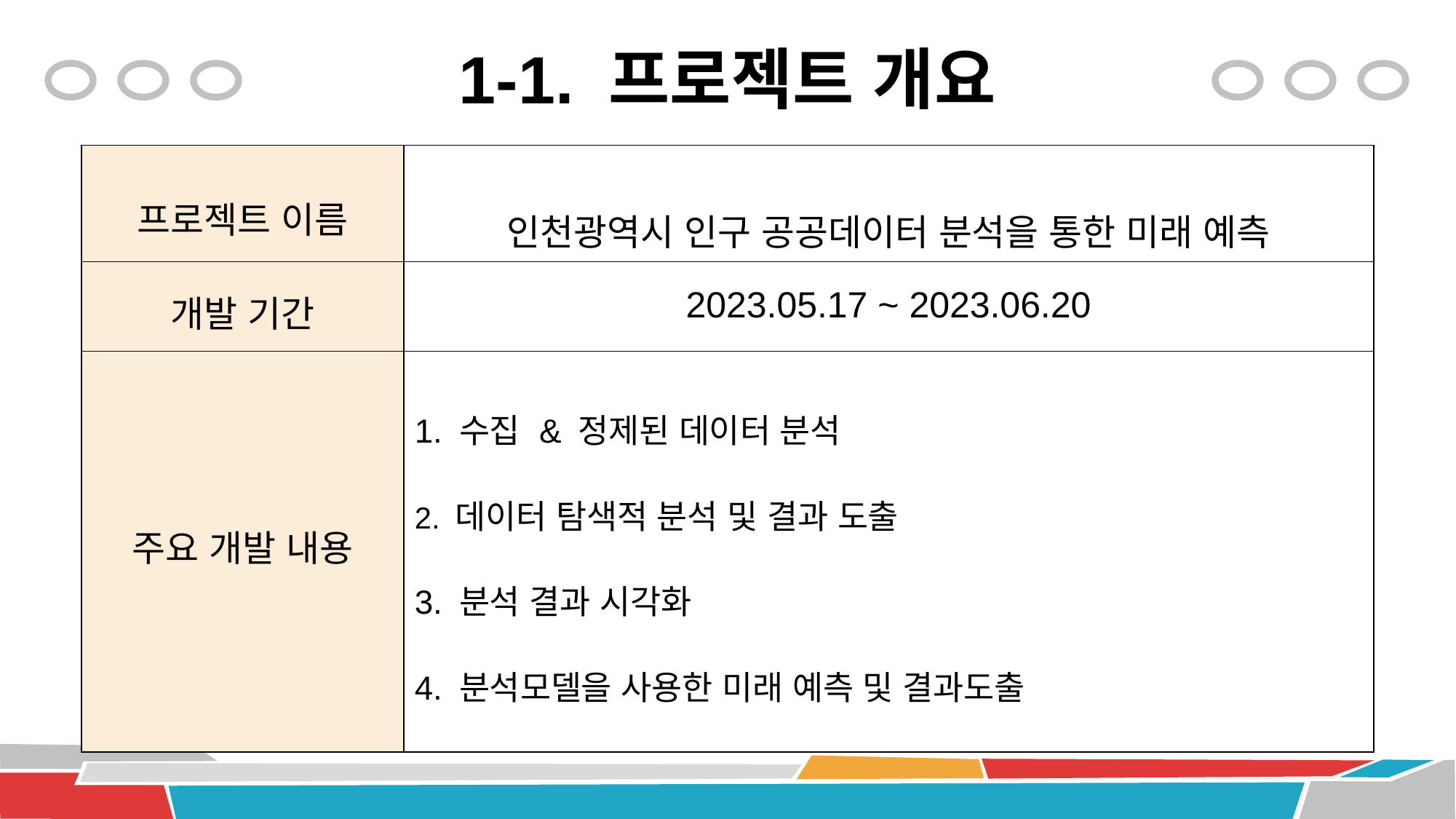

# 1-1. 프로젝트 개요
| 프로젝트 이름 | 인천광역시 인구 공공데이터 분석을 통한 미래 예측 |
| --- | --- |
| 개발 기간 | 2023.05.17 ~ 2023.06.20 |
| 주요 개발 내용 | 1. 수집 & 정제된 데이터 분석 2. 데이터 탐색적 분석 및 결과 도출 3. 분석 결과 시각화 4. 분석모델을 사용한 미래 예측 및 결과도출 |